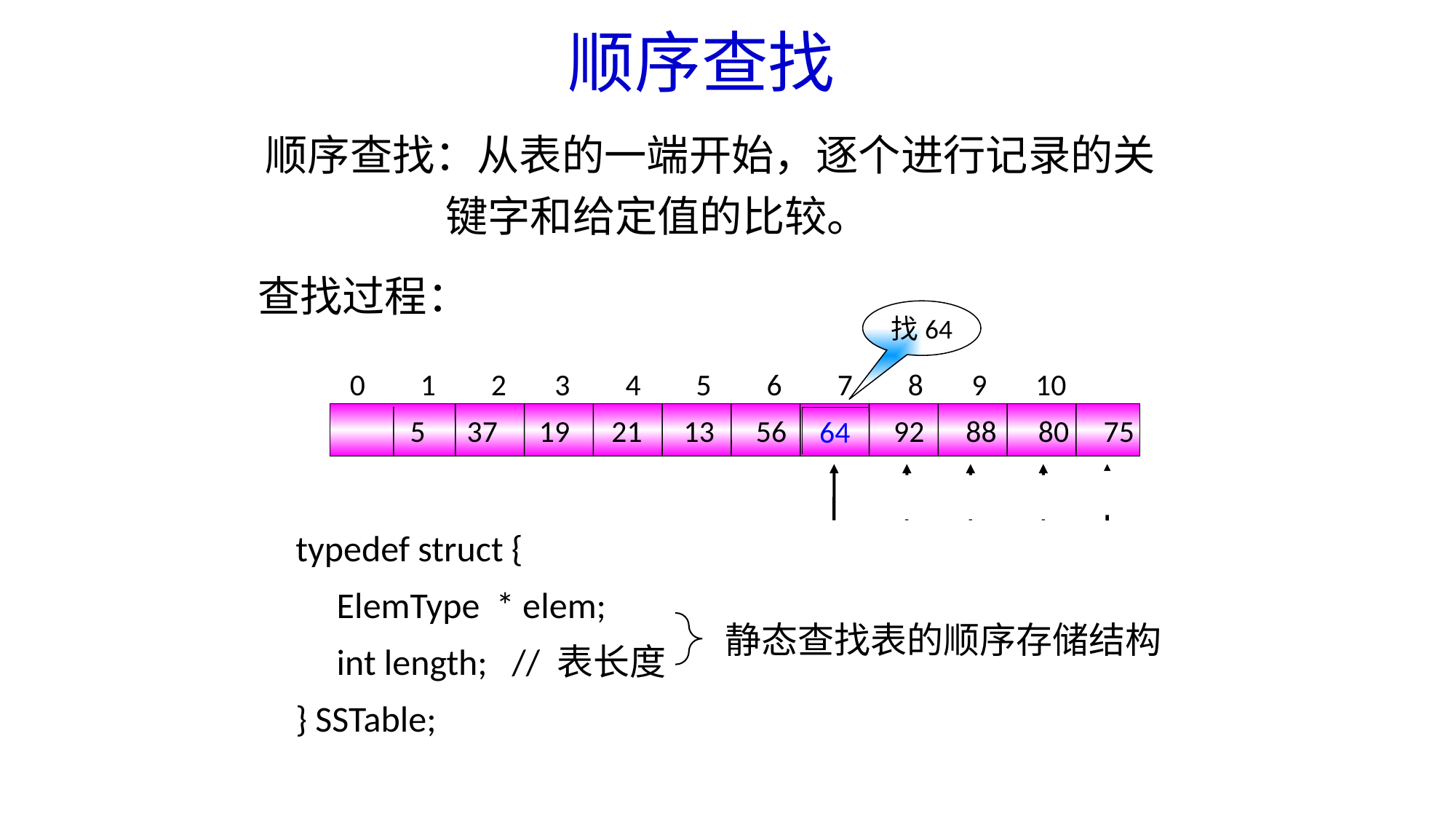

顺序查找
顺序查找：从表的一端开始，逐个进行记录的关
                  键字和给定值的比较。
查找过程：
找64
0        1        2       3        4        5        6        7        8       9       10     11

            5      37      19      21      13      56      64     92      88      80     75

 64

typedef struct {
     ElemType  * elem;
     int length;   // 表长度
} SSTable;
静态查找表的顺序存储结构